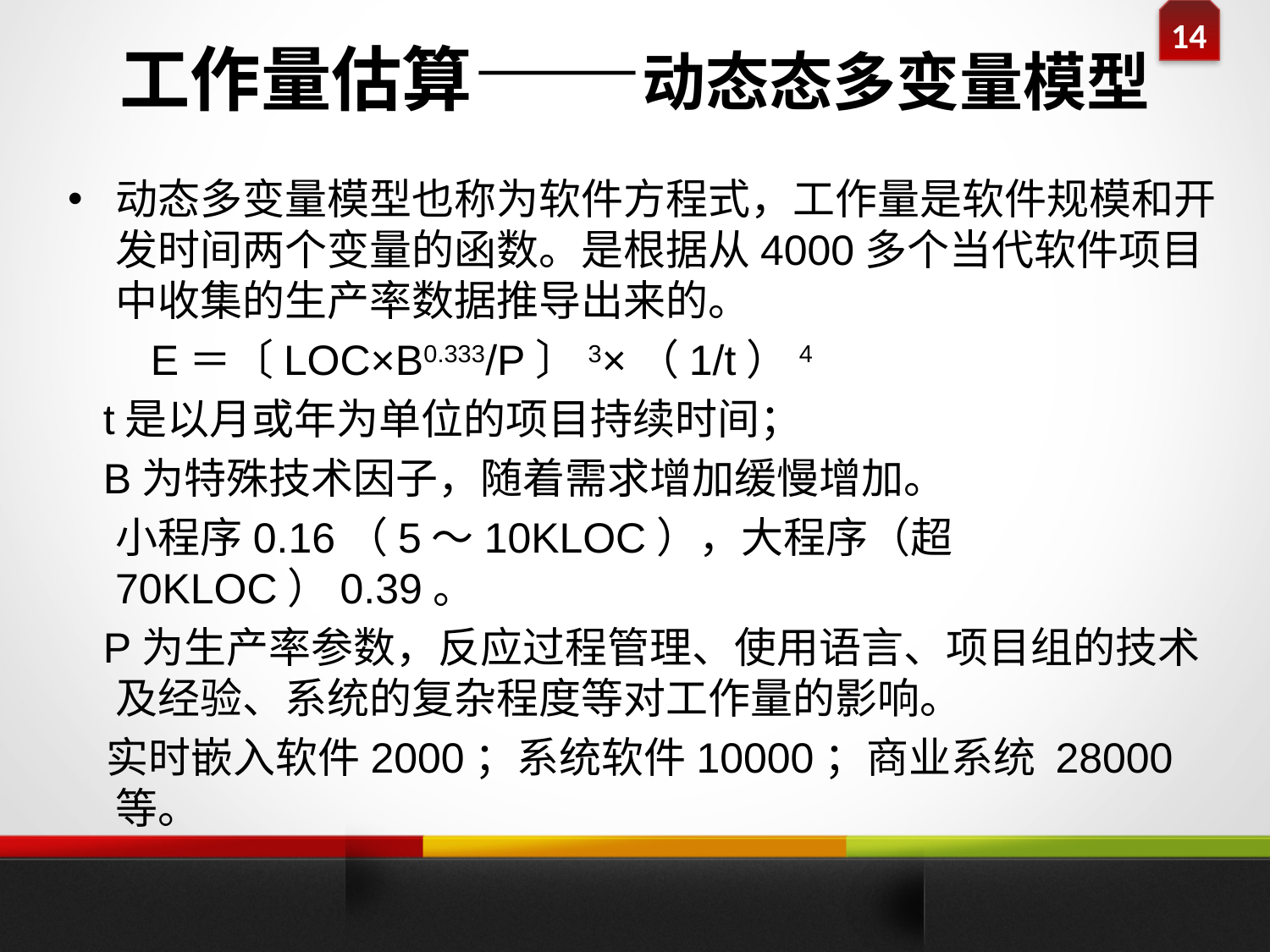

# 工作量估算——动态态多变量模型
动态多变量模型也称为软件方程式，工作量是软件规模和开发时间两个变量的函数。是根据从4000多个当代软件项目中收集的生产率数据推导出来的。
       E＝〔LOC×B0.333/P〕3×（1/t）4
   t是以月或年为单位的项目持续时间；
   B为特殊技术因子，随着需求增加缓慢增加。
    小程序0.16（5～10KLOC），大程序（超70KLOC）0.39。
   P为生产率参数，反应过程管理、使用语言、项目组的技术及经验、系统的复杂程度等对工作量的影响。
   实时嵌入软件2000；系统软件10000；商业系统 28000等。